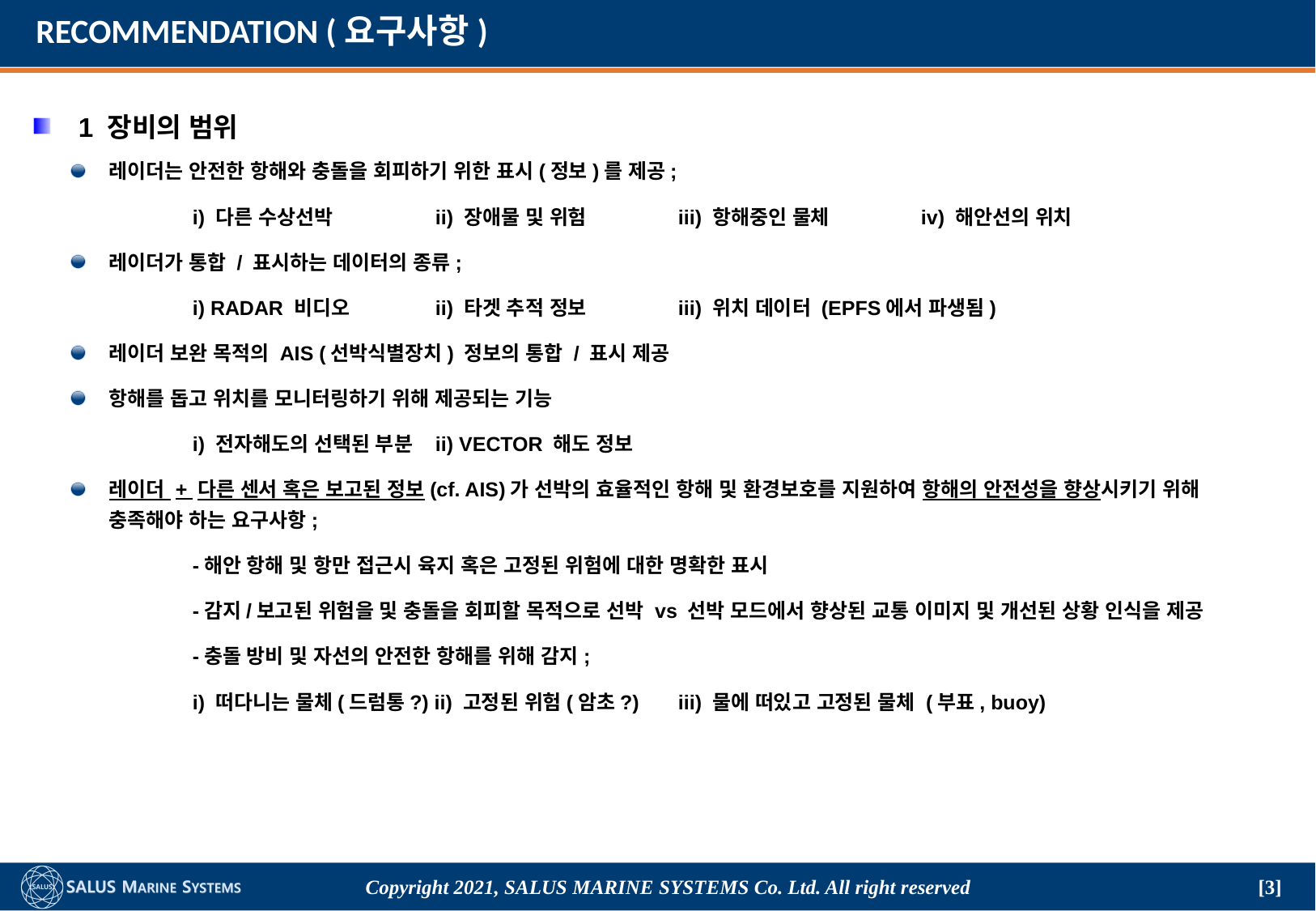

# RECOMMENDATION (요구사항)
1 장비의 범위
레이더는 안전한 항해와 충돌을 회피하기 위한 표시(정보)를 제공;
	i) 다른 수상선박	ii) 장애물 및 위험	iii) 항해중인 물체	iv) 해안선의 위치
레이더가 통합 / 표시하는 데이터의 종류;
	i) RADAR 비디오	ii) 타겟 추적 정보	iii) 위치 데이터 (EPFS에서 파생됨)
레이더 보완 목적의 AIS (선박식별장치) 정보의 통합 / 표시 제공
항해를 돕고 위치를 모니터링하기 위해 제공되는 기능
	i) 전자해도의 선택된 부분	ii) VECTOR 해도 정보
레이더 + 다른 센서 혹은 보고된 정보(cf. AIS)가 선박의 효율적인 항해 및 환경보호를 지원하여 항해의 안전성을 향상시키기 위해 충족해야 하는 요구사항;
	-해안 항해 및 항만 접근시 육지 혹은 고정된 위험에 대한 명확한 표시
	-감지/보고된 위험을 및 충돌을 회피할 목적으로 선박 vs 선박 모드에서 향상된 교통 이미지 및 개선된 상황 인식을 제공
	-충돌 방비 및 자선의 안전한 항해를 위해 감지;
	i) 떠다니는 물체(드럼통?) ii) 고정된 위험(암초?)	iii) 물에 떠있고 고정된 물체 (부표, buoy)
Copyright 2021, SALUS Marine Systems Co. Ltd. All right reserved
[3]